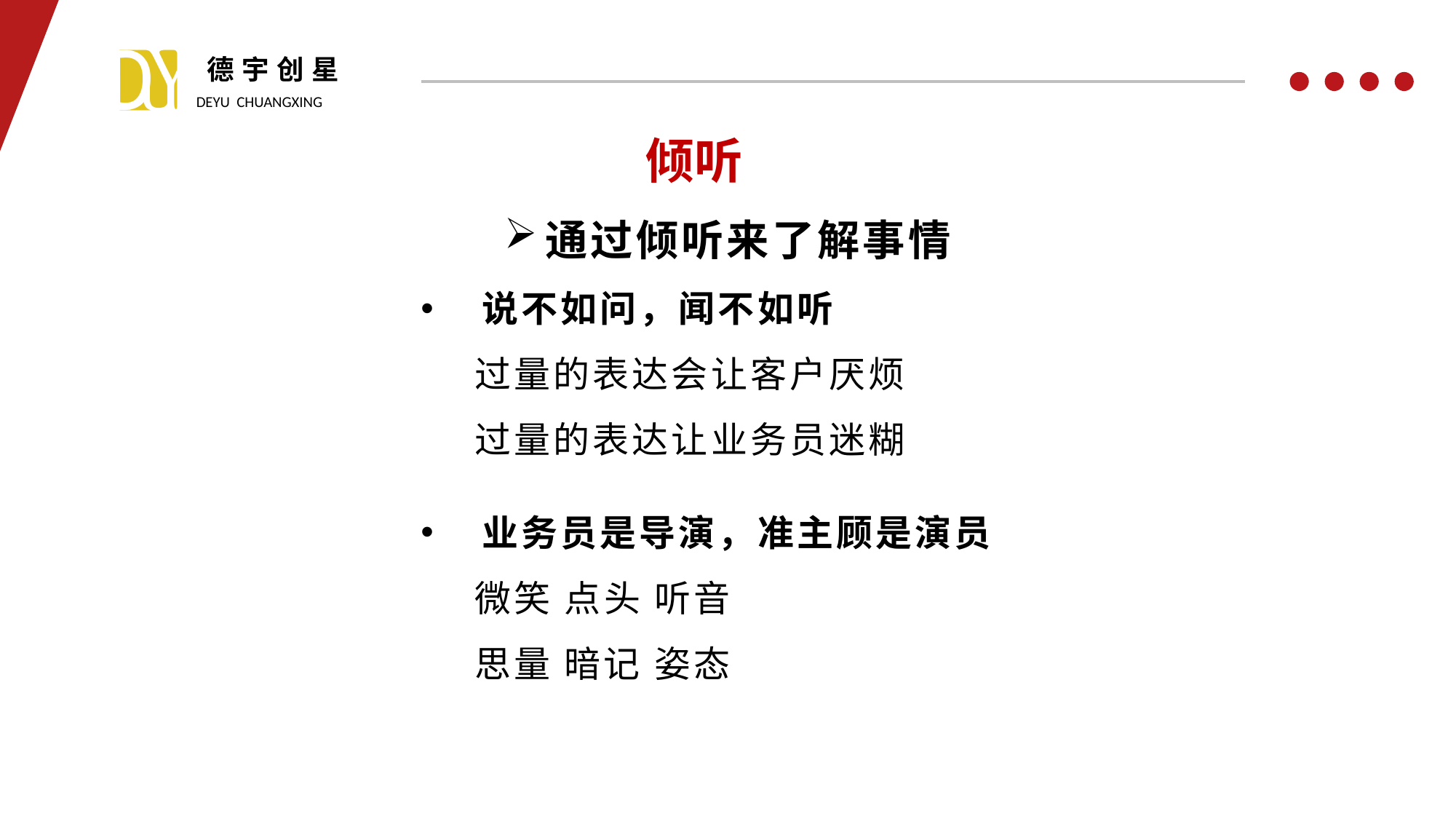

倾听
通过倾听来了解事情
 说不如问，闻不如听
    过量的表达会让客户厌烦
    过量的表达让业务员迷糊

 业务员是导演，准主顾是演员
    微笑 点头 听音
    思量 暗记 姿态